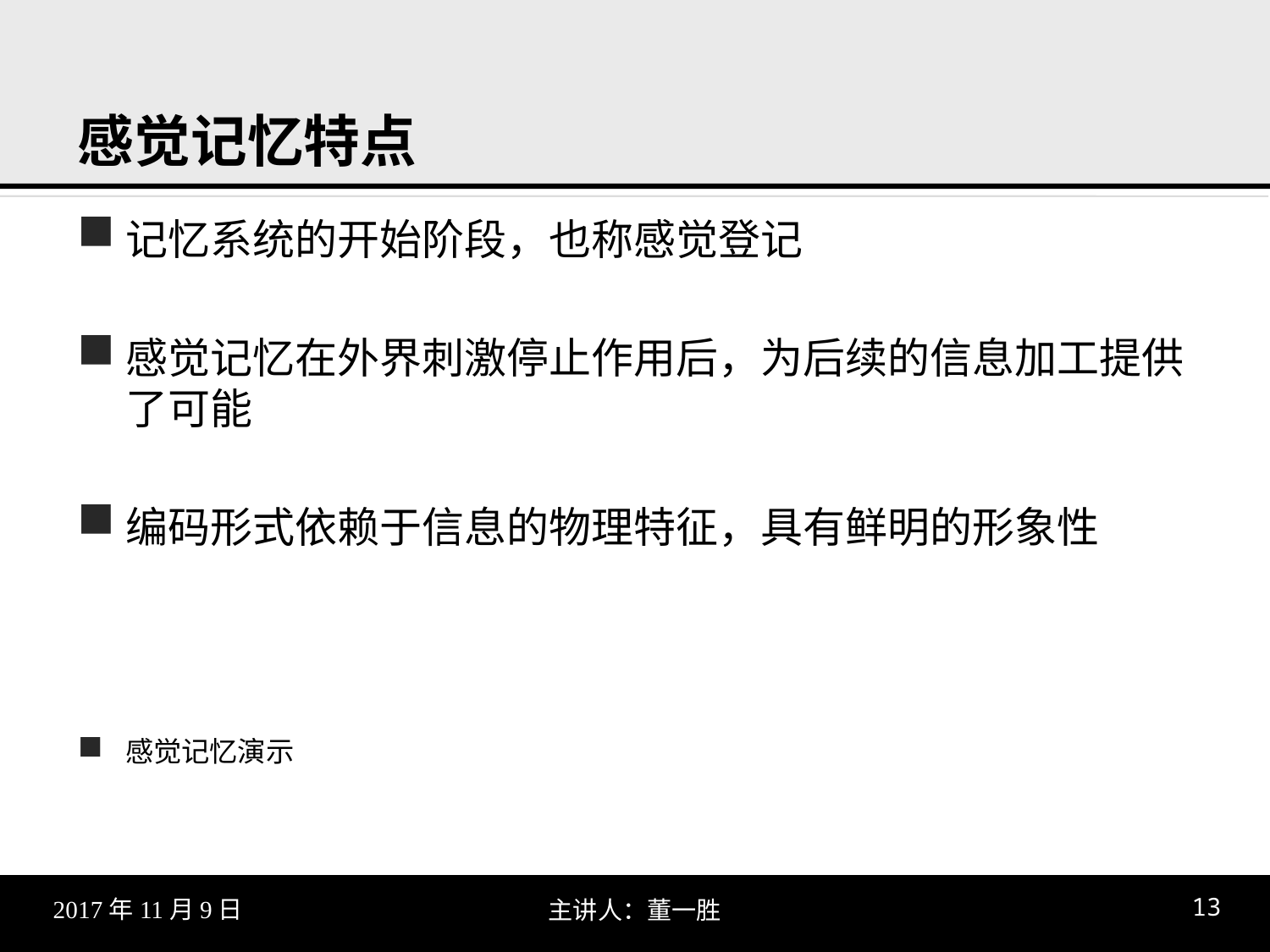

# 感觉记忆特点
记忆系统的开始阶段，也称感觉登记

感觉记忆在外界刺激停止作用后，为后续的信息加工提供了可能

编码形式依赖于信息的物理特征，具有鲜明的形象性

感觉记忆演示
2017年11月9日
13
主讲人：董一胜